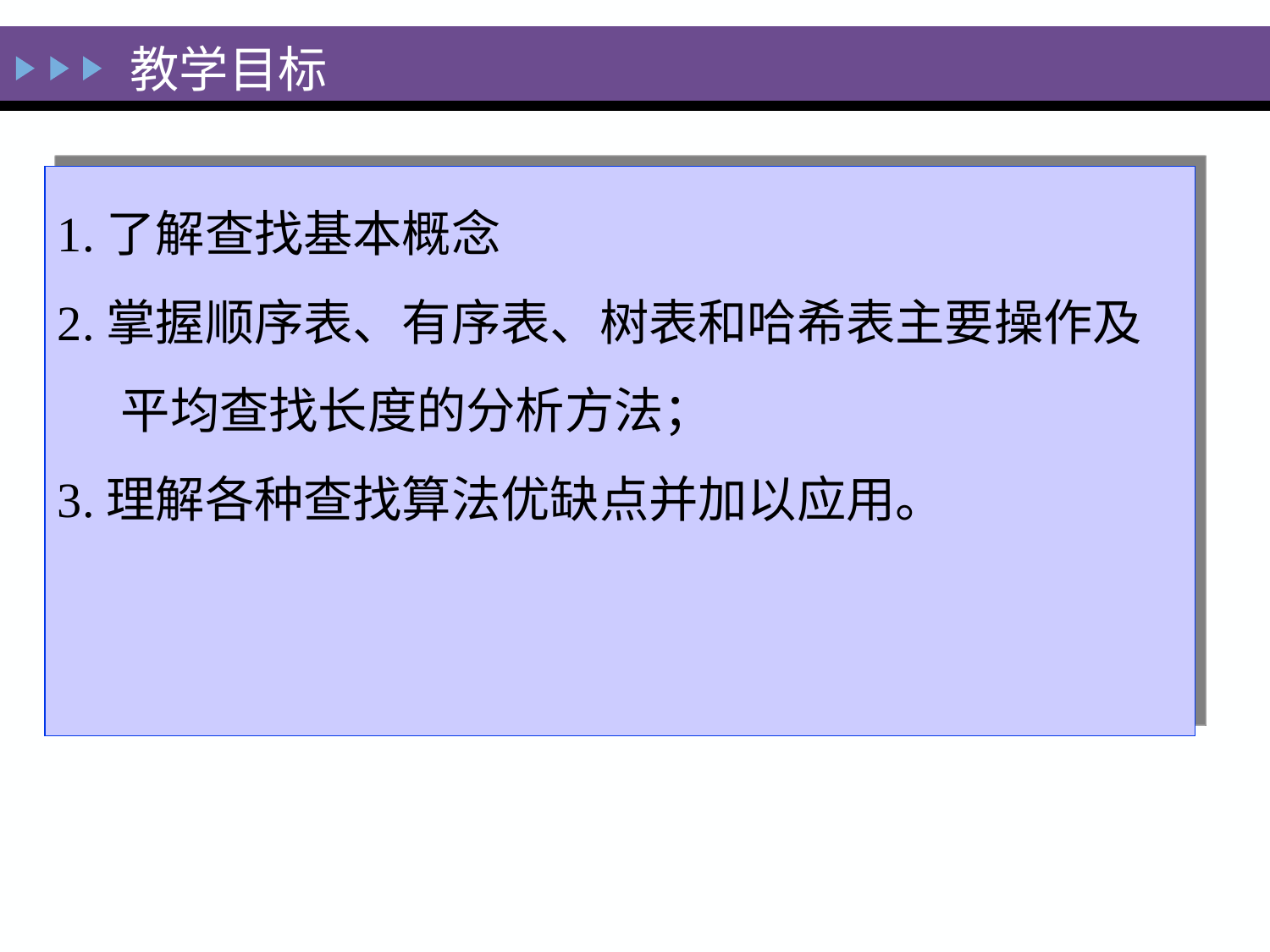

# 教学目标
1.了解查找基本概念
2.掌握顺序表、有序表、树表和哈希表主要操作及平均查找长度的分析方法；
3.理解各种查找算法优缺点并加以应用。